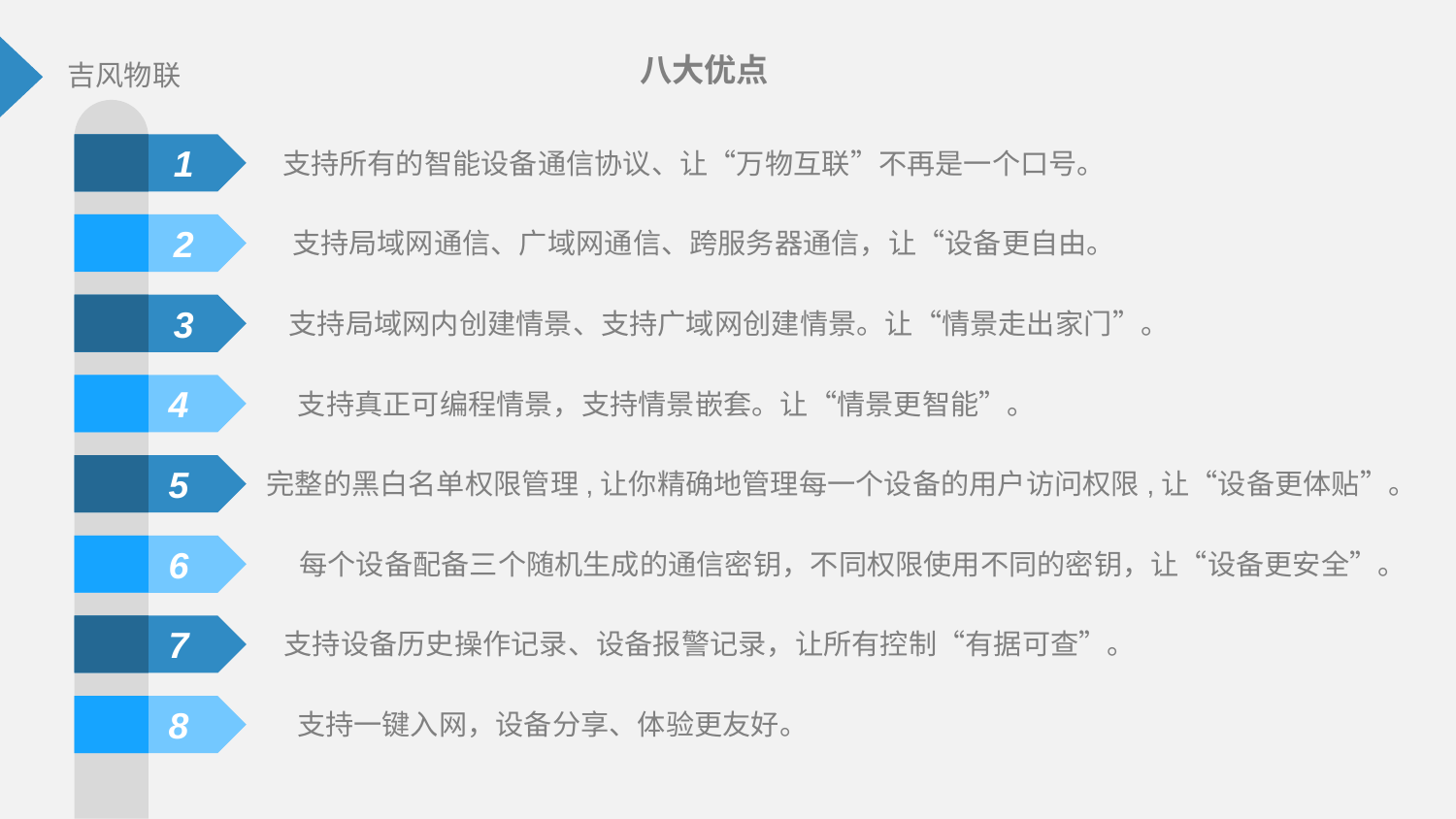

八大优点

      1
支持所有的智能设备通信协议、让“万物互联”不再是一个口号。

      2
支持局域网通信、广域网通信、跨服务器通信，让“设备更自由。

      3
支持局域网内创建情景、支持广域网创建情景。让“情景走出家门”。

     4
支持真正可编程情景，支持情景嵌套。让“情景更智能”。

     5
完整的黑白名单权限管理,让你精确地管理每一个设备的用户访问权限,让“设备更体贴”。

     6
每个设备配备三个随机生成的通信密钥，不同权限使用不同的密钥，让“设备更安全”。

     7
支持设备历史操作记录、设备报警记录，让所有控制“有据可查”。

     8
支持一键入网，设备分享、体验更友好。